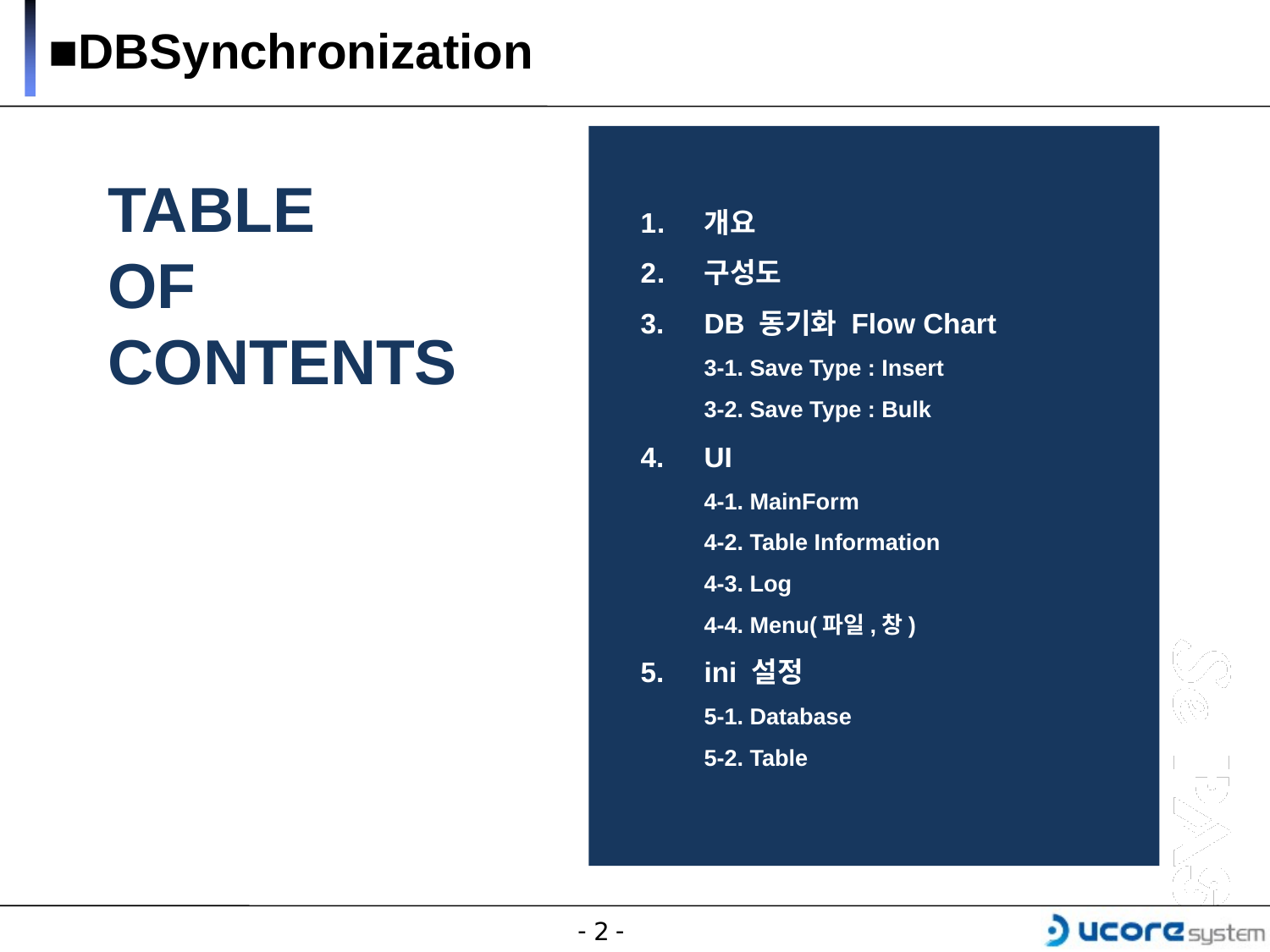

■DBSynchronization

TABLE
OF
CONTENTS
개요
구성도
DB 동기화 Flow Chart
3-1. Save Type : Insert
3-2. Save Type : Bulk
UI
4-1. MainForm
4-2. Table Information
4-3. Log
4-4. Menu(파일,창)
ini 설정
5-1. Database
5-2. Table